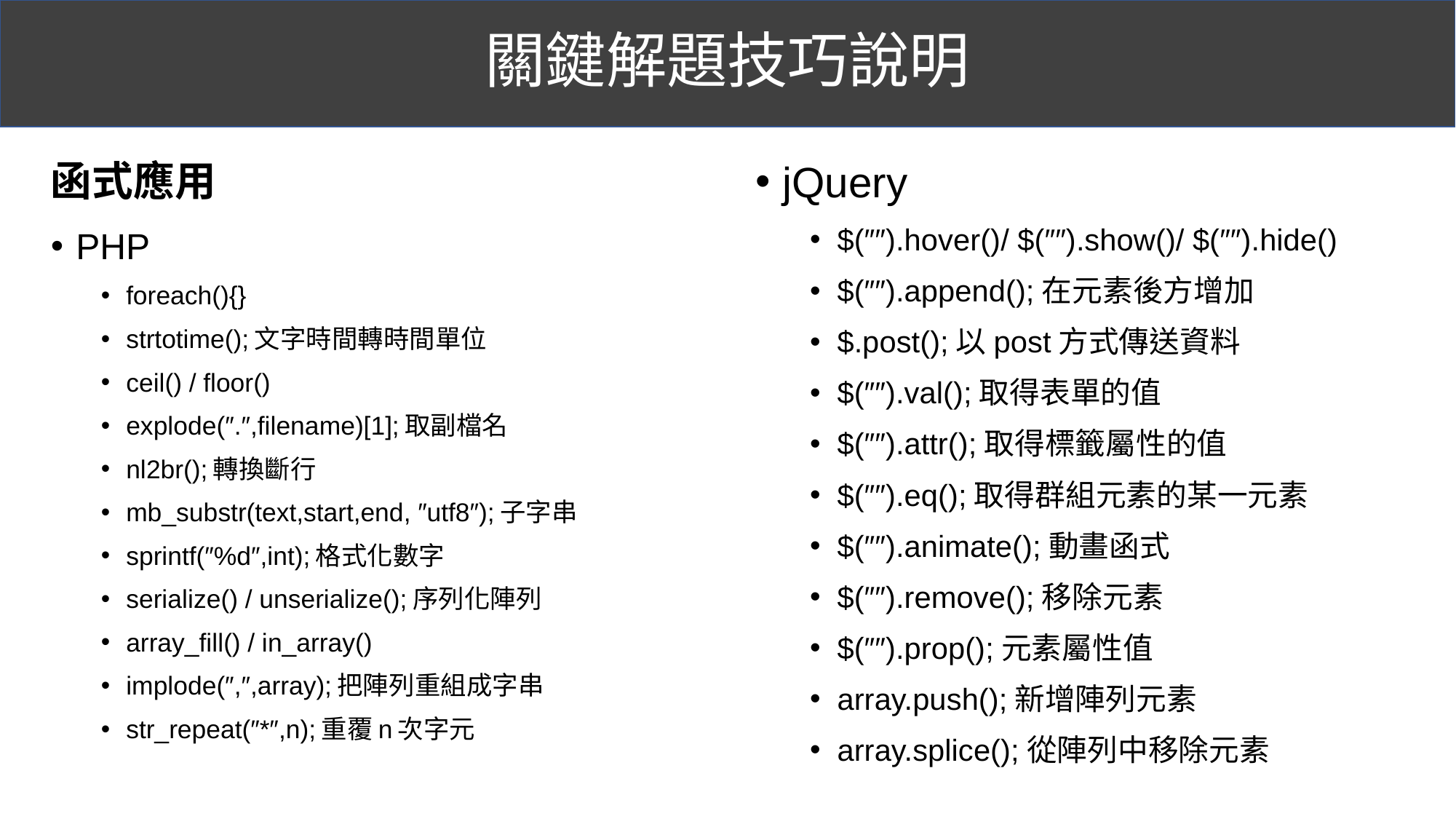

# 關鍵解題技巧說明
函式應用
PHP
foreach(){}
strtotime();文字時間轉時間單位
ceil() / floor()
explode(″.″,filename)[1];取副檔名
nl2br();轉換斷行
mb_substr(text,start,end, ″utf8″);子字串
sprintf(″%d″,int);格式化數字
serialize() / unserialize();序列化陣列
array_fill() / in_array()
implode(″,″,array);把陣列重組成字串
str_repeat(″*″,n);重覆n次字元

jQuery
$(″″).hover()/ $(″″).show()/ $(″″).hide()
$(″″).append();在元素後方增加
$.post();以post方式傳送資料
$(″″).val();取得表單的值
$(″″).attr();取得標籤屬性的值
$(″″).eq();取得群組元素的某一元素
$(″″).animate();動畫函式
$(″″).remove();移除元素
$(″″).prop();元素屬性值
array.push();新增陣列元素
array.splice();從陣列中移除元素